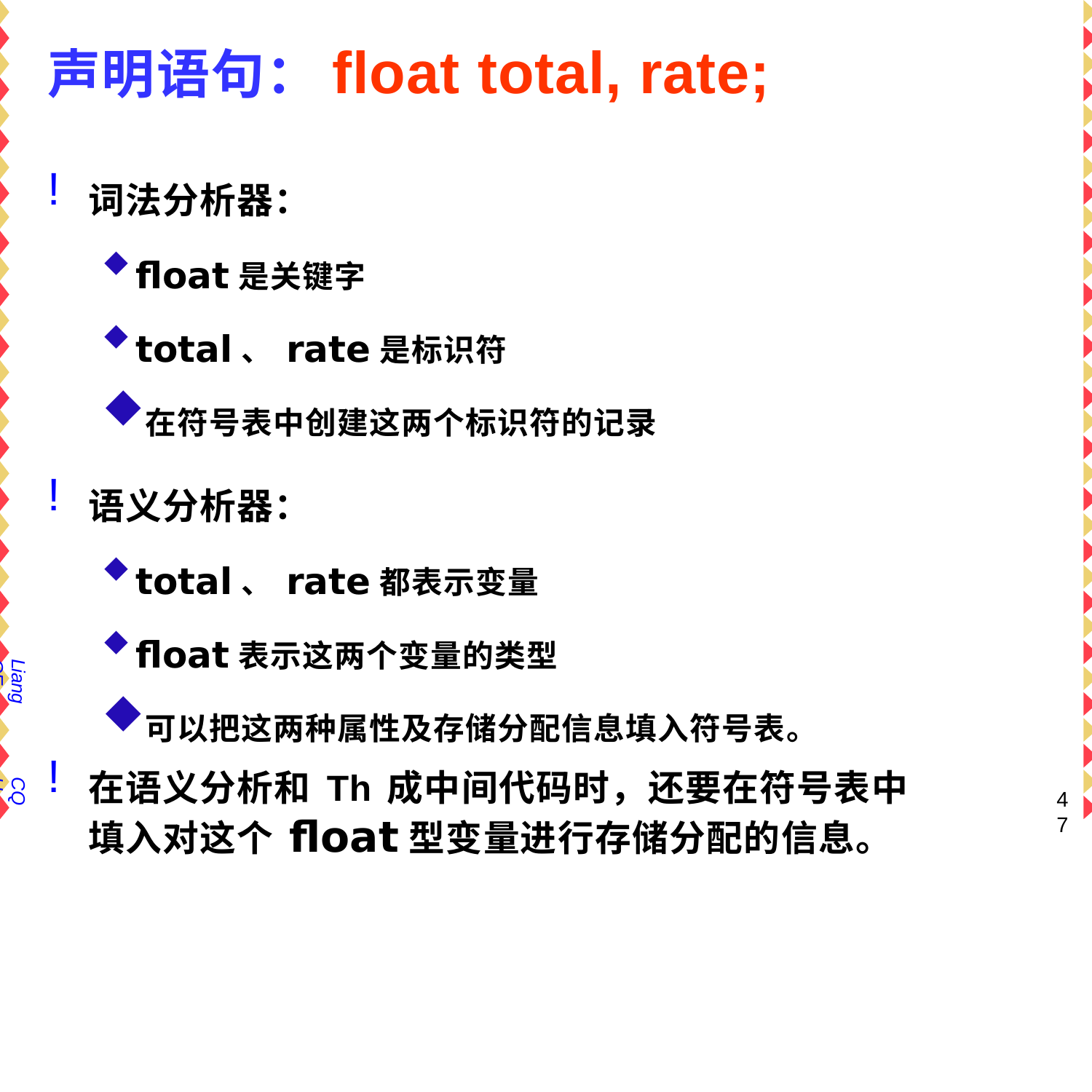

# 声明语句：float total, rate;
词法分析器：
float是关键字
total、rate是标识符
在符号表中创建这两个标识符的记录
语义分析器：
total、rate都表示变量
float表示这两个变量的类型
可以把这两种属性及存储分配信息填入符号表。
在语义分析和Th成中间代码时，还要在符号表中
填入对这个float型变量进行存储分配的信息。
Liang GE
CQU
47